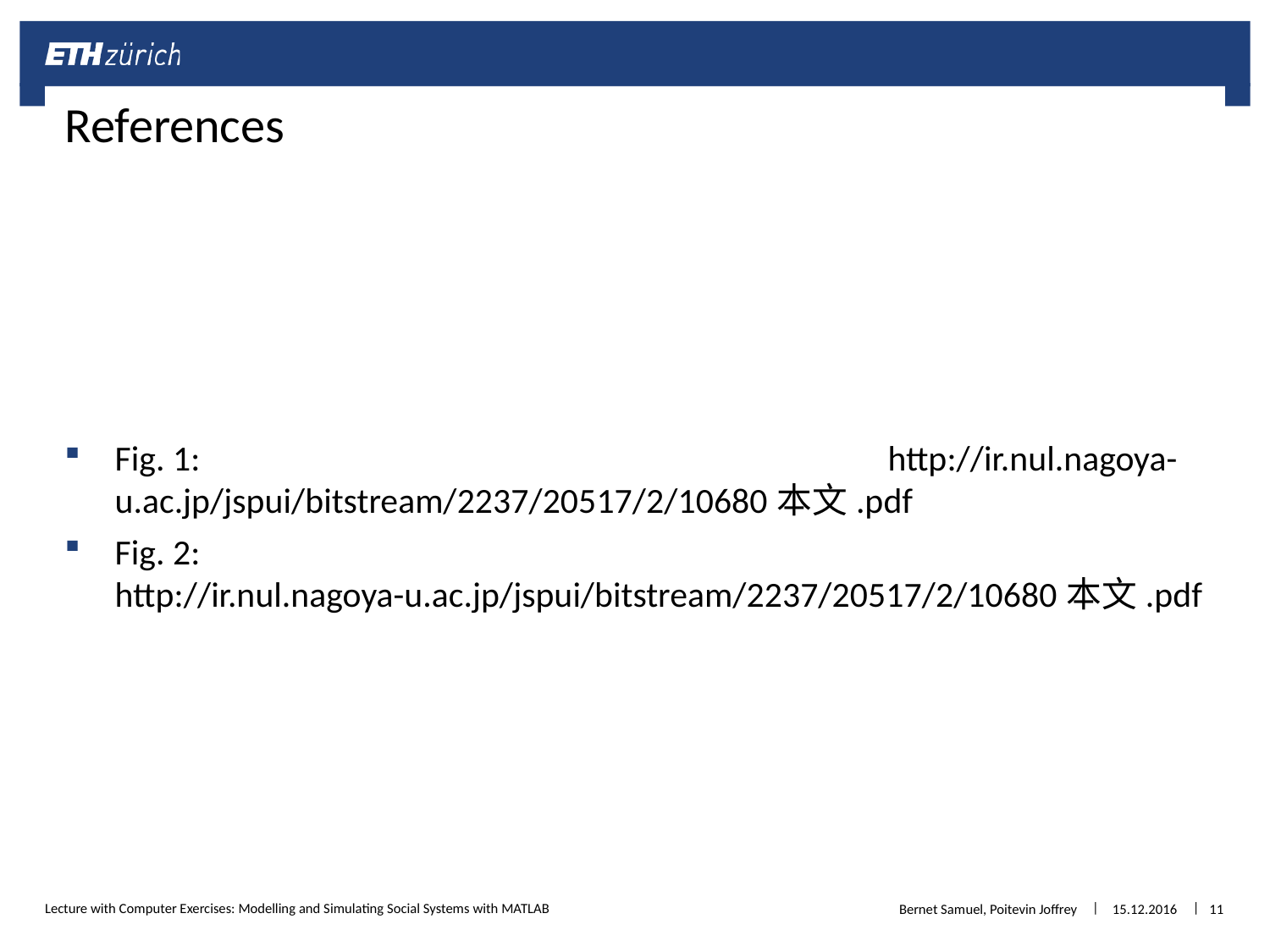

# References
Fig. 1: 				                                 http://ir.nul.nagoya-u.ac.jp/jspui/bitstream/2237/20517/2/10680本文.pdf
Fig. 2:                          				                   http://ir.nul.nagoya-u.ac.jp/jspui/bitstream/2237/20517/2/10680本文.pdf
Bernet Samuel, Poitevin Joffrey
15.12.2016
11